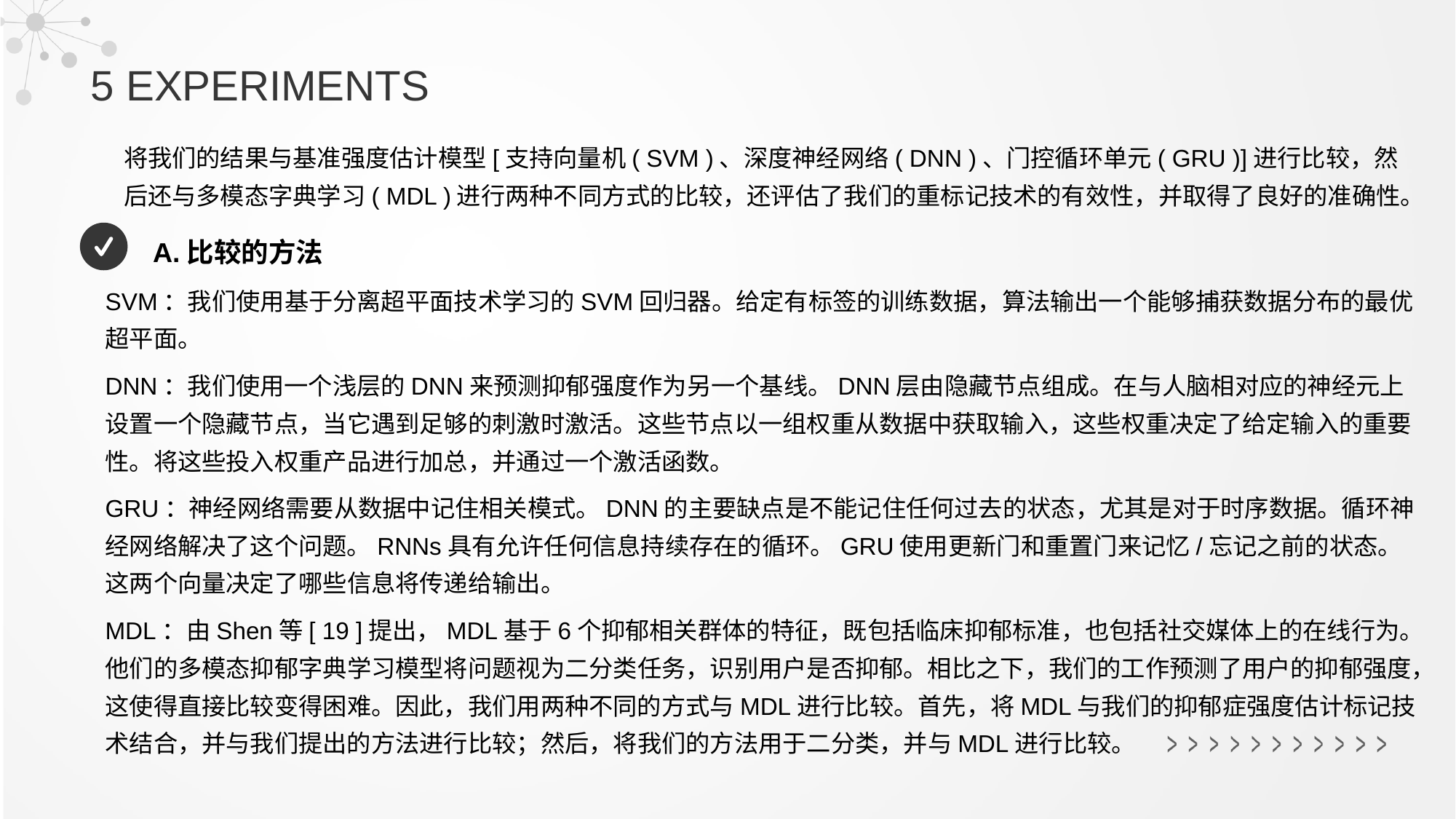

5 EXPERIMENTS
将我们的结果与基准强度估计模型[支持向量机( SVM )、深度神经网络( DNN )、门控循环单元( GRU )]进行比较，然后还与多模态字典学习( MDL )进行两种不同方式的比较，还评估了我们的重标记技术的有效性，并取得了良好的准确性。
A.比较的方法

SVM：我们使用基于分离超平面技术学习的SVM回归器。给定有标签的训练数据，算法输出一个能够捕获数据分布的最优超平面。
DNN：我们使用一个浅层的DNN来预测抑郁强度作为另一个基线。DNN层由隐藏节点组成。在与人脑相对应的神经元上设置一个隐藏节点，当它遇到足够的刺激时激活。这些节点以一组权重从数据中获取输入，这些权重决定了给定输入的重要性。将这些投入权重产品进行加总，并通过一个激活函数。
GRU：神经网络需要从数据中记住相关模式。DNN的主要缺点是不能记住任何过去的状态，尤其是对于时序数据。循环神经网络解决了这个问题。RNNs具有允许任何信息持续存在的循环。GRU使用更新门和重置门来记忆/忘记之前的状态。这两个向量决定了哪些信息将传递给输出。
MDL：由Shen等[ 19 ]提出，MDL基于6个抑郁相关群体的特征，既包括临床抑郁标准，也包括社交媒体上的在线行为。他们的多模态抑郁字典学习模型将问题视为二分类任务，识别用户是否抑郁。相比之下，我们的工作预测了用户的抑郁强度，这使得直接比较变得困难。因此，我们用两种不同的方式与MDL进行比较。首先，将MDL与我们的抑郁症强度估计标记技术结合，并与我们提出的方法进行比较；然后，将我们的方法用于二分类，并与MDL进行比较。